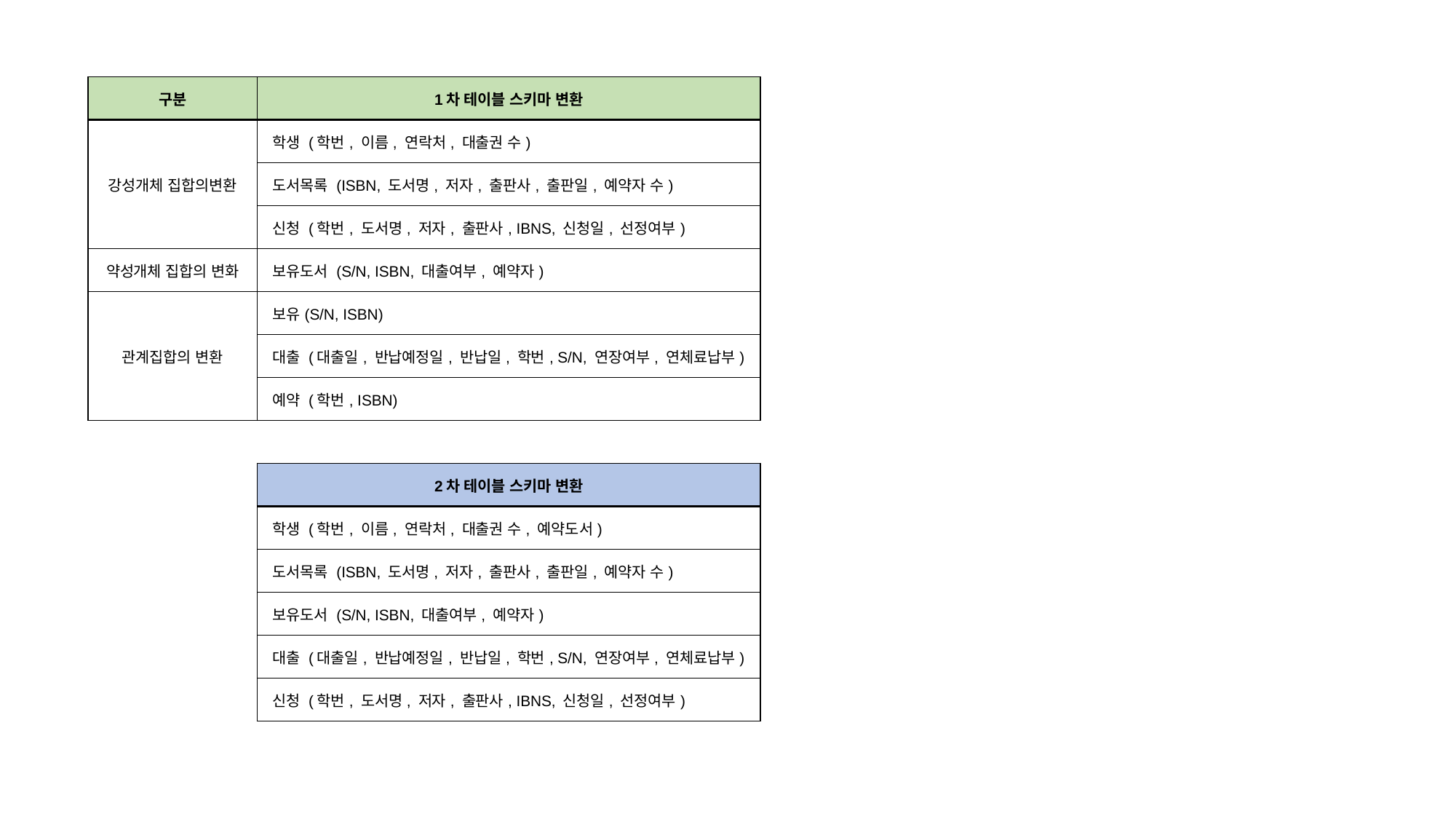

|  |  |  |  |
| --- | --- | --- | --- |
|  | 구분 | 1차 테이블 스키마 변환 |  |
|  | 강성개체 집합의변환 | 학생 (학번, 이름, 연락처, 대출권 수) |  |
|  |  | 도서목록 (ISBN, 도서명, 저자, 출판사, 출판일, 예약자 수) |  |
|  |  | 신청 (학번, 도서명, 저자, 출판사, IBNS, 신청일, 선정여부) |  |
|  | 약성개체 집합의 변화 | 보유도서 (S/N, ISBN, 대출여부, 예약자) |  |
|  | 관계집합의 변환 | 보유(S/N, ISBN) |  |
|  |  | 대출 (대출일, 반납예정일, 반납일, 학번, S/N, 연장여부, 연체료납부) |  |
|  |  | 예약 (학번, ISBN) |  |
|  |  |  |  |
|  |  | 2차 테이블 스키마 변환 |  |
|  |  | 학생 (학번, 이름, 연락처, 대출권 수, 예약도서) |  |
|  |  | 도서목록 (ISBN, 도서명, 저자, 출판사, 출판일, 예약자 수) |  |
|  |  | 보유도서 (S/N, ISBN, 대출여부, 예약자) |  |
|  |  | 대출 (대출일, 반납예정일, 반납일, 학번, S/N, 연장여부, 연체료납부) |  |
|  |  | 신청 (학번, 도서명, 저자, 출판사, IBNS, 신청일, 선정여부) |  |
|  |  |  |  |